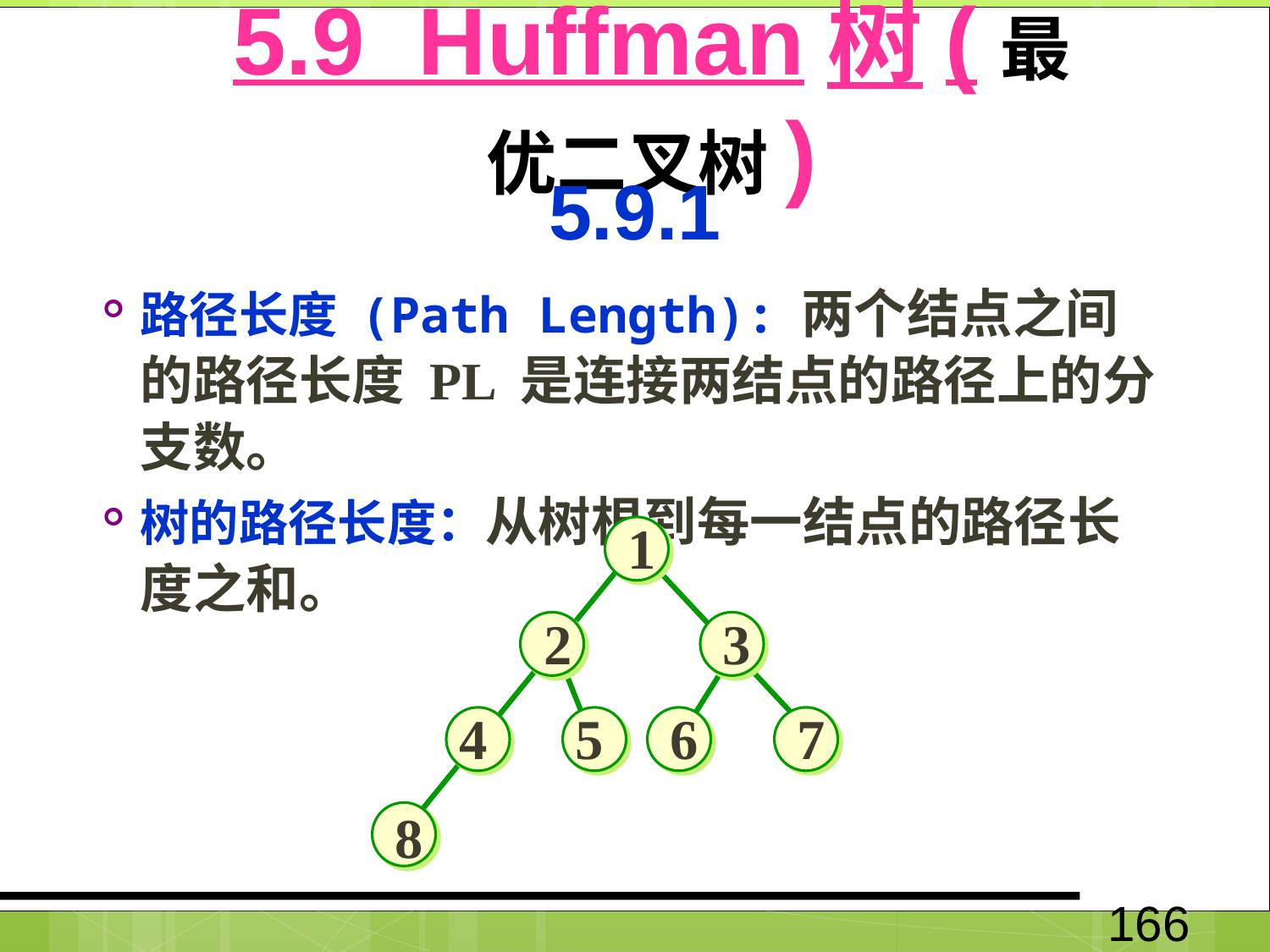

# 5.9  Huffman树(最优二叉树)
5.9.1
路径长度 (Path Length): 两个结点之间的路径长度 PL 是连接两结点的路径上的分支数。
树的路径长度：从树根到每一结点的路径长度之和。
1

2
3

4
5
6
7

8

166